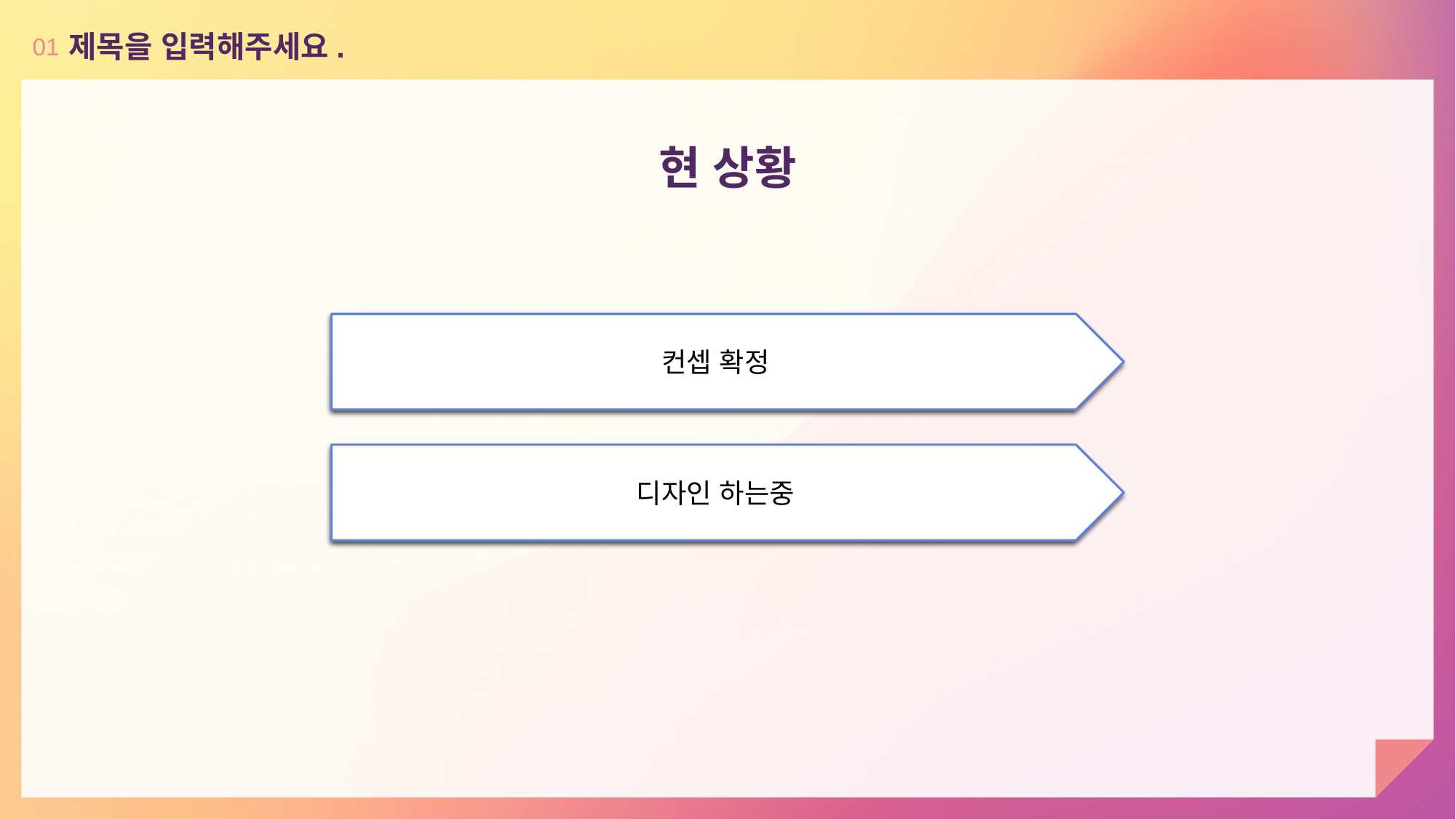

# 제목을 입력해주세요.
01
현 상황
컨셉 확정
디자인 하는중